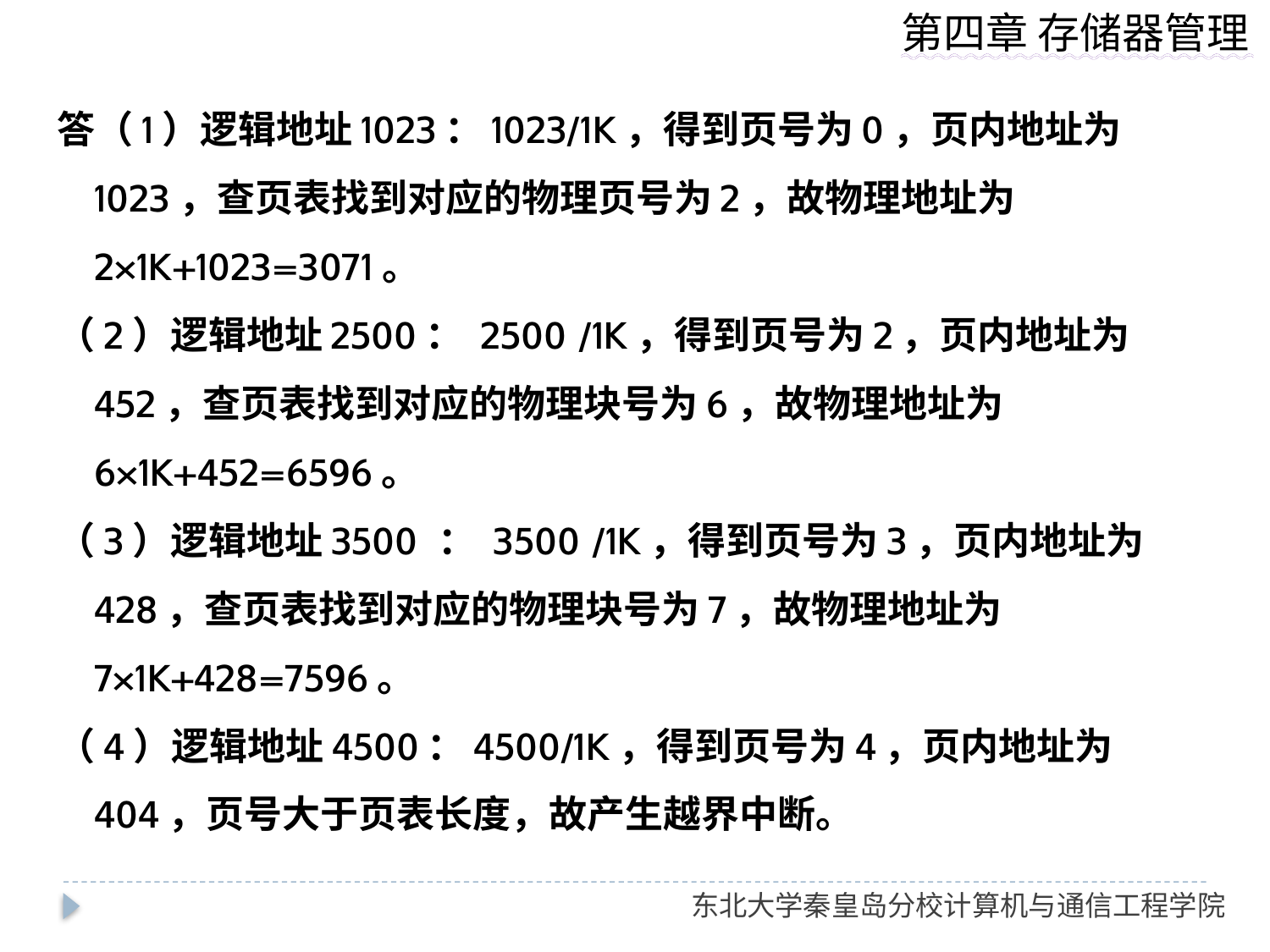

答（1）逻辑地址1023：1023/1K，得到页号为0，页内地址为1023，查页表找到对应的物理页号为2，故物理地址为2×1K+1023=3071。
（2）逻辑地址2500： 2500 /1K，得到页号为2，页内地址为452，查页表找到对应的物理块号为6，故物理地址为6×1K+452=6596。
（3）逻辑地址3500 ： 3500 /1K，得到页号为3，页内地址为428，查页表找到对应的物理块号为7，故物理地址为7×1K+428=7596。
（4）逻辑地址4500：4500/1K，得到页号为4，页内地址为404，页号大于页表长度，故产生越界中断。